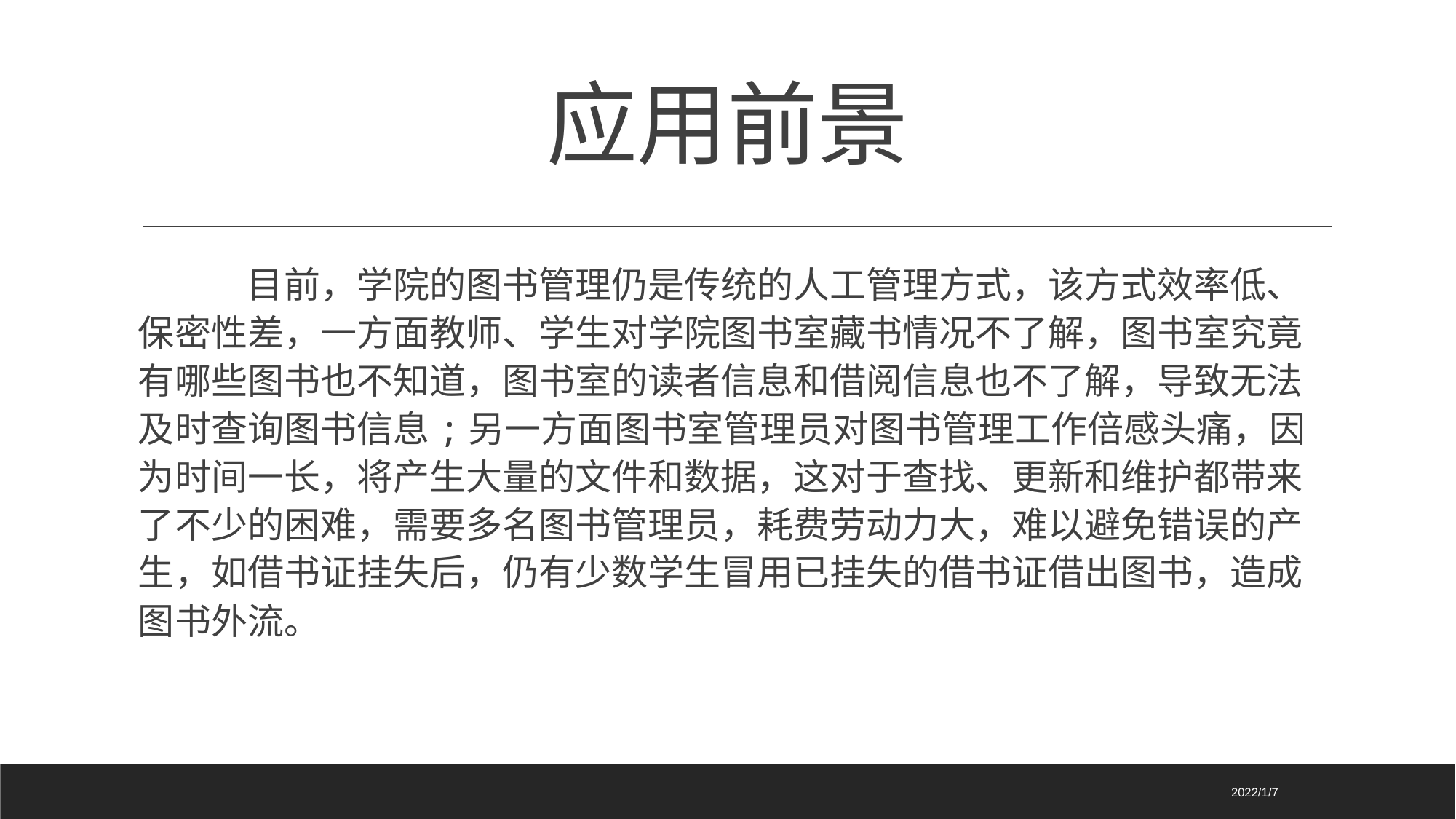

# 应用前景
	目前，学院的图书管理仍是传统的人工管理方式，该方式效率低、保密性差，一方面教师、学生对学院图书室藏书情况不了解，图书室究竟有哪些图书也不知道，图书室的读者信息和借阅信息也不了解，导致无法及时查询图书信息;另一方面图书室管理员对图书管理工作倍感头痛，因为时间一长，将产生大量的文件和数据，这对于查找、更新和维护都带来了不少的困难，需要多名图书管理员，耗费劳动力大，难以避免错误的产生，如借书证挂失后，仍有少数学生冒用已挂失的借书证借出图书，造成图书外流。

2022/1/7